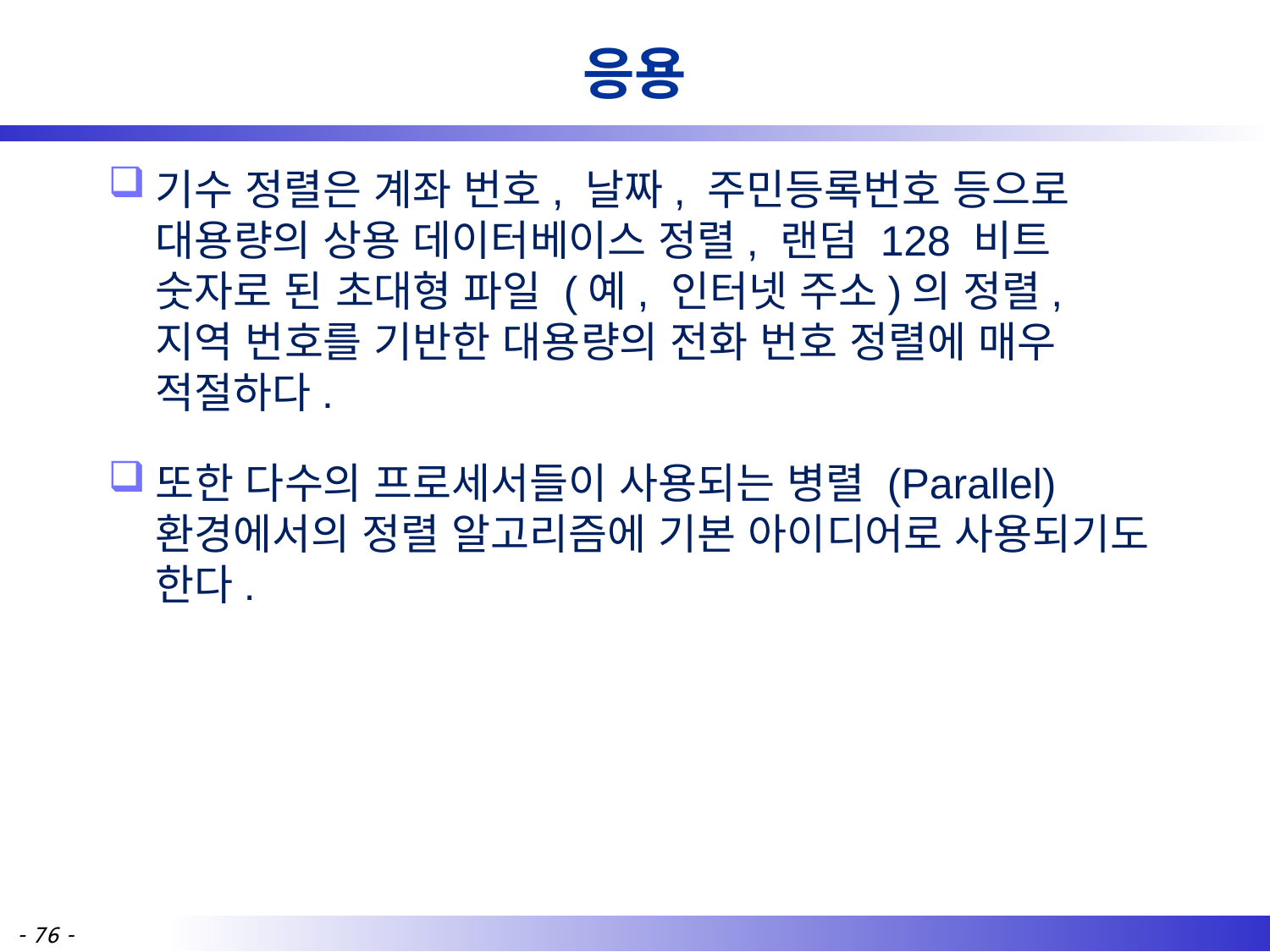

# 응용
기수 정렬은 계좌 번호, 날짜, 주민등록번호 등으로 대용량의 상용 데이터베이스 정렬, 랜덤 128 비트 숫자로 된 초대형 파일 (예, 인터넷 주소)의 정렬, 지역 번호를 기반한 대용량의 전화 번호 정렬에 매우 적절하다.
또한 다수의 프로세서들이 사용되는 병렬 (Parallel) 환경에서의 정렬 알고리즘에 기본 아이디어로 사용되기도 한다.
- 76 -